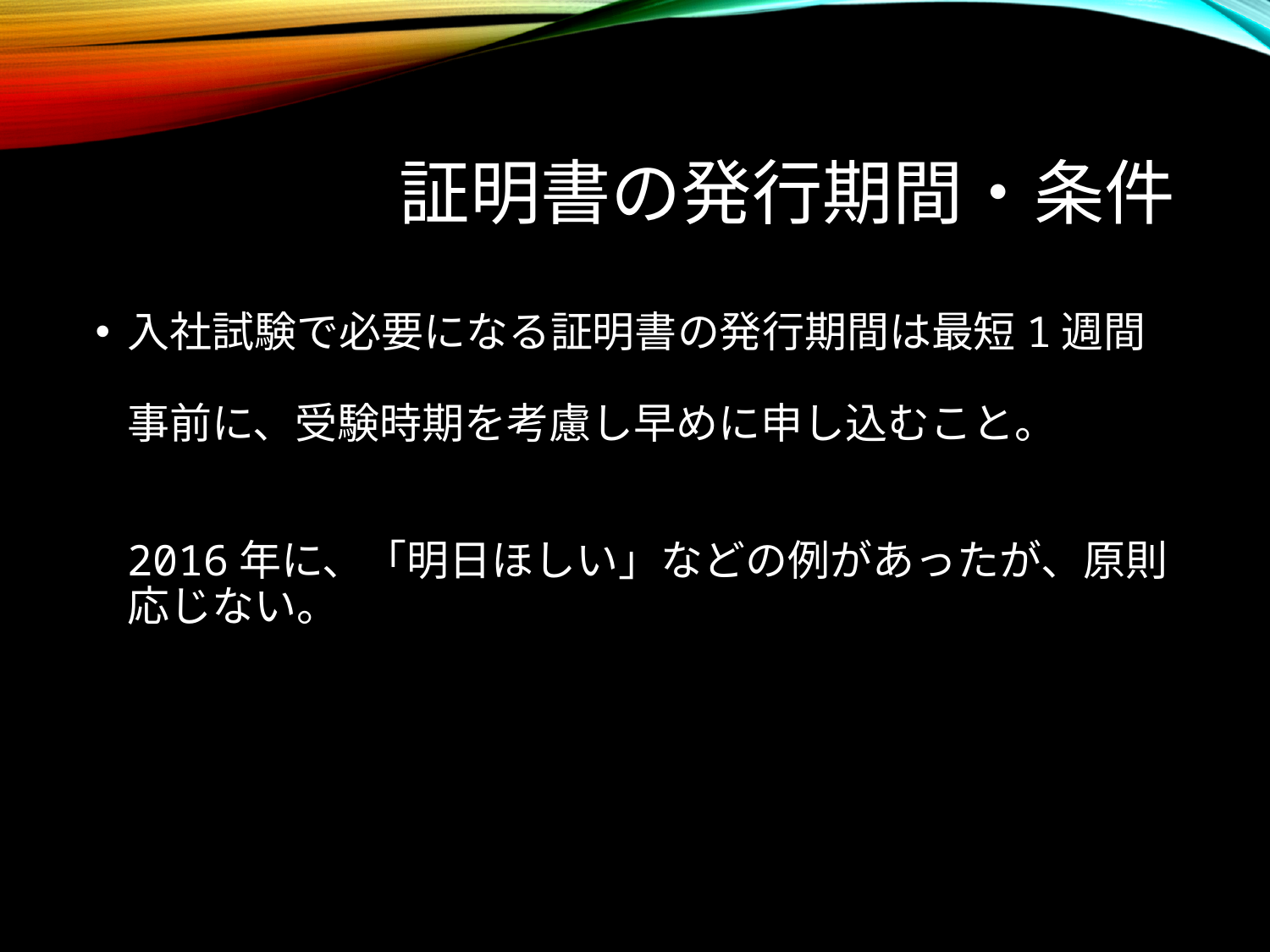

# 証明書の発行期間・条件
入社試験で必要になる証明書の発行期間は最短1週間
事前に、受験時期を考慮し早めに申し込むこと。
2016年に、「明日ほしい」などの例があったが、原則応じない。